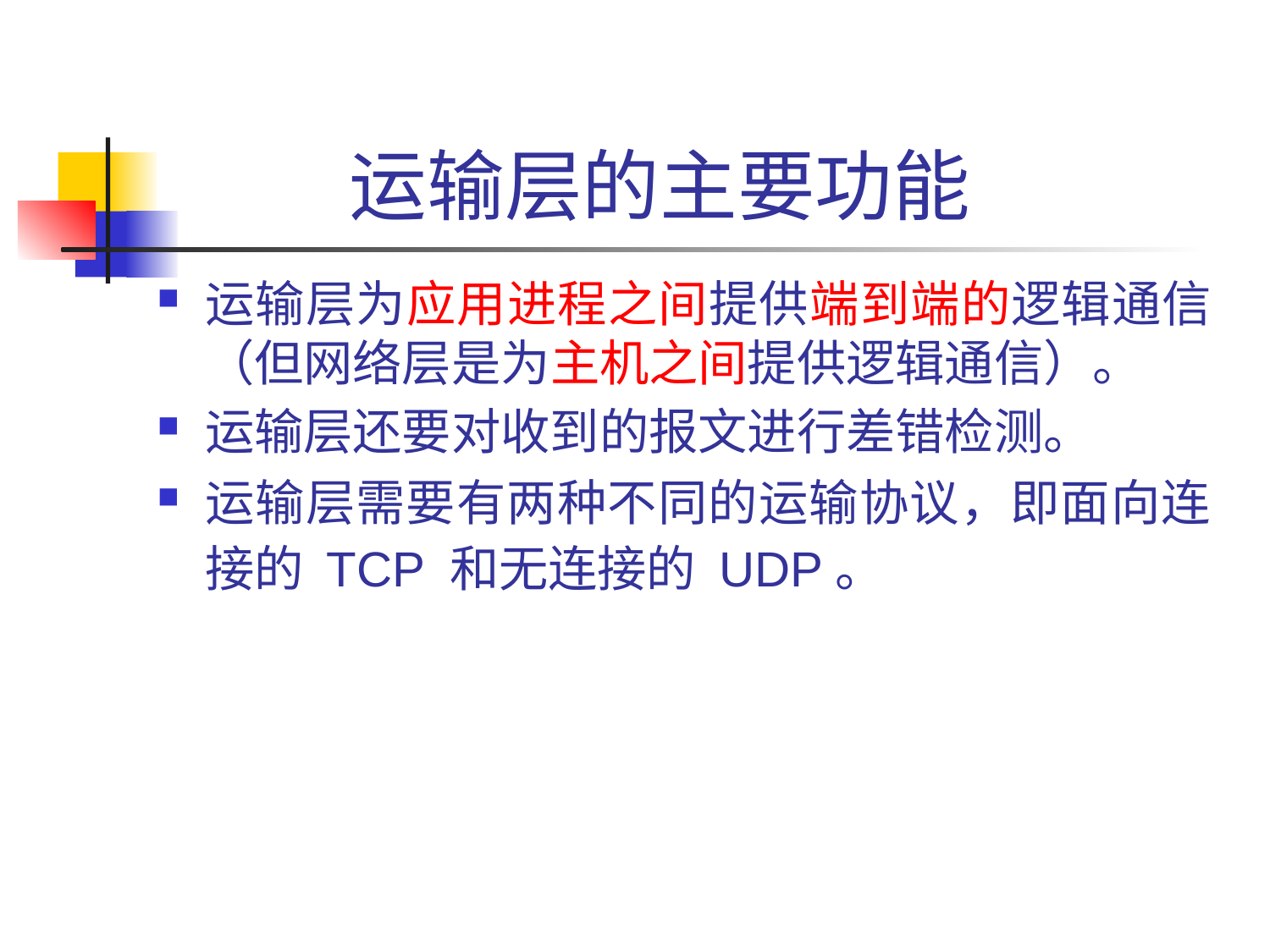

# 运输层的主要功能
运输层为应用进程之间提供端到端的逻辑通信（但网络层是为主机之间提供逻辑通信）。
运输层还要对收到的报文进行差错检测。
运输层需要有两种不同的运输协议，即面向连接的 TCP 和无连接的 UDP。